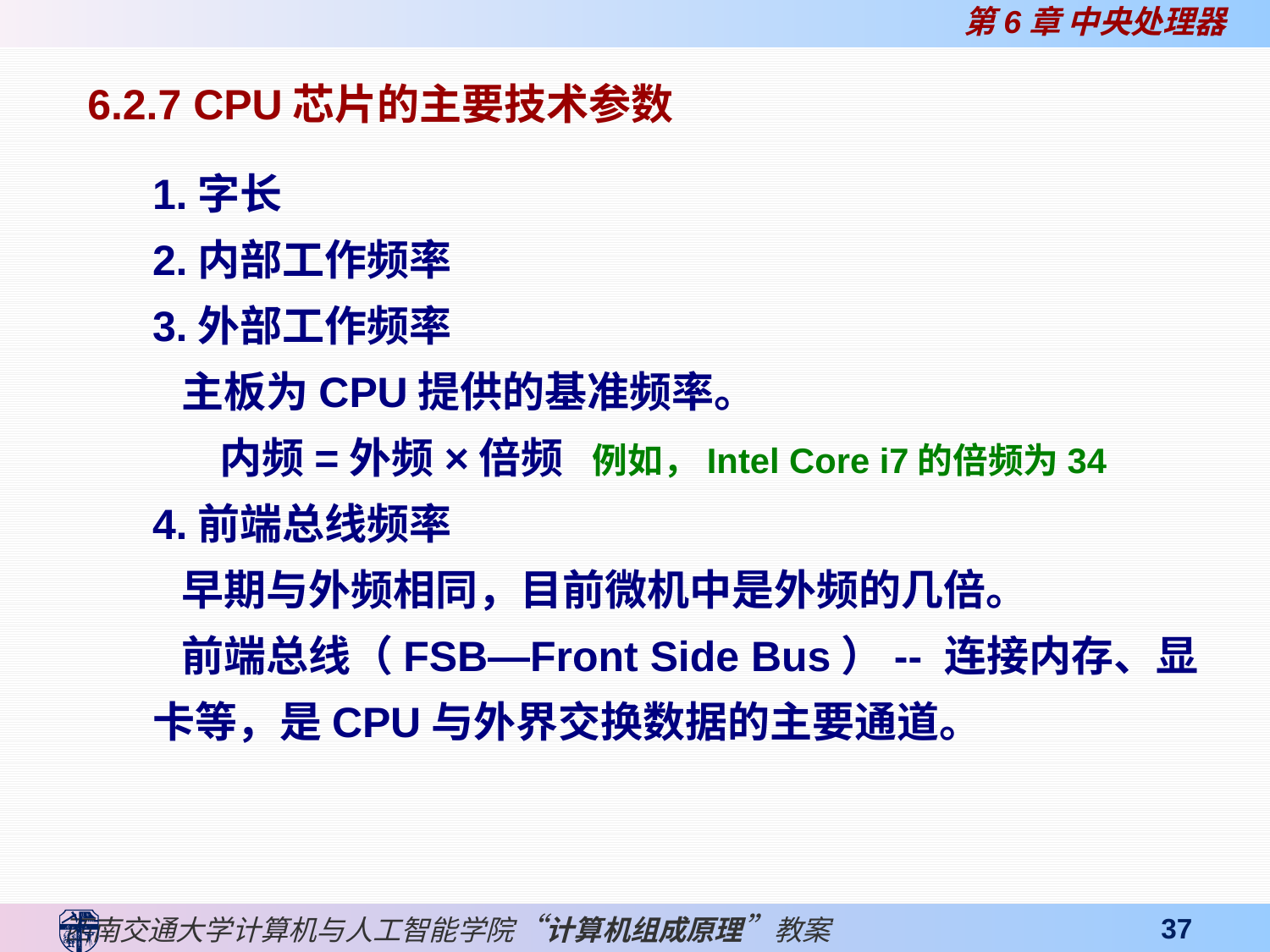

6.2.7 CPU芯片的主要技术参数
1.字长
2.内部工作频率
3.外部工作频率
  主板为CPU提供的基准频率。
      内频=外频×倍频   例如，Intel Core i7的倍频为34
4.前端总线频率
  早期与外频相同，目前微机中是外频的几倍。
  前端总线（FSB—Front Side Bus）-- 连接内存、显卡等，是CPU与外界交换数据的主要通道。